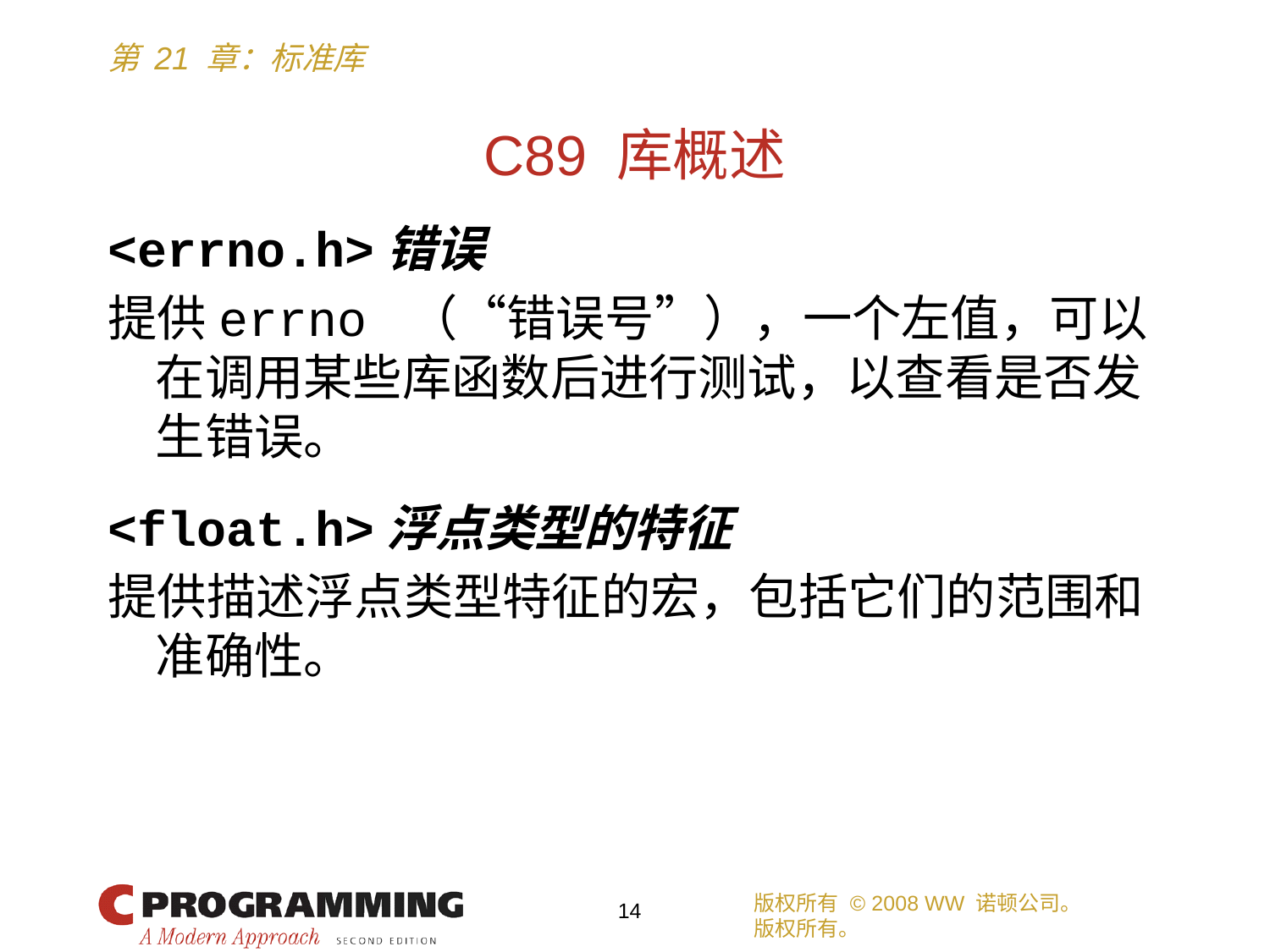

# C89 库概述
<errno.h>错误
提供errno （“错误号”），一个左值，可以在调用某些库函数后进行测试，以查看是否发生错误。
<float.h>浮点类型的特征
提供描述浮点类型特征的宏，包括它们的范围和准确性。
版权所有 © 2008 WW 诺顿公司。
版权所有。
14